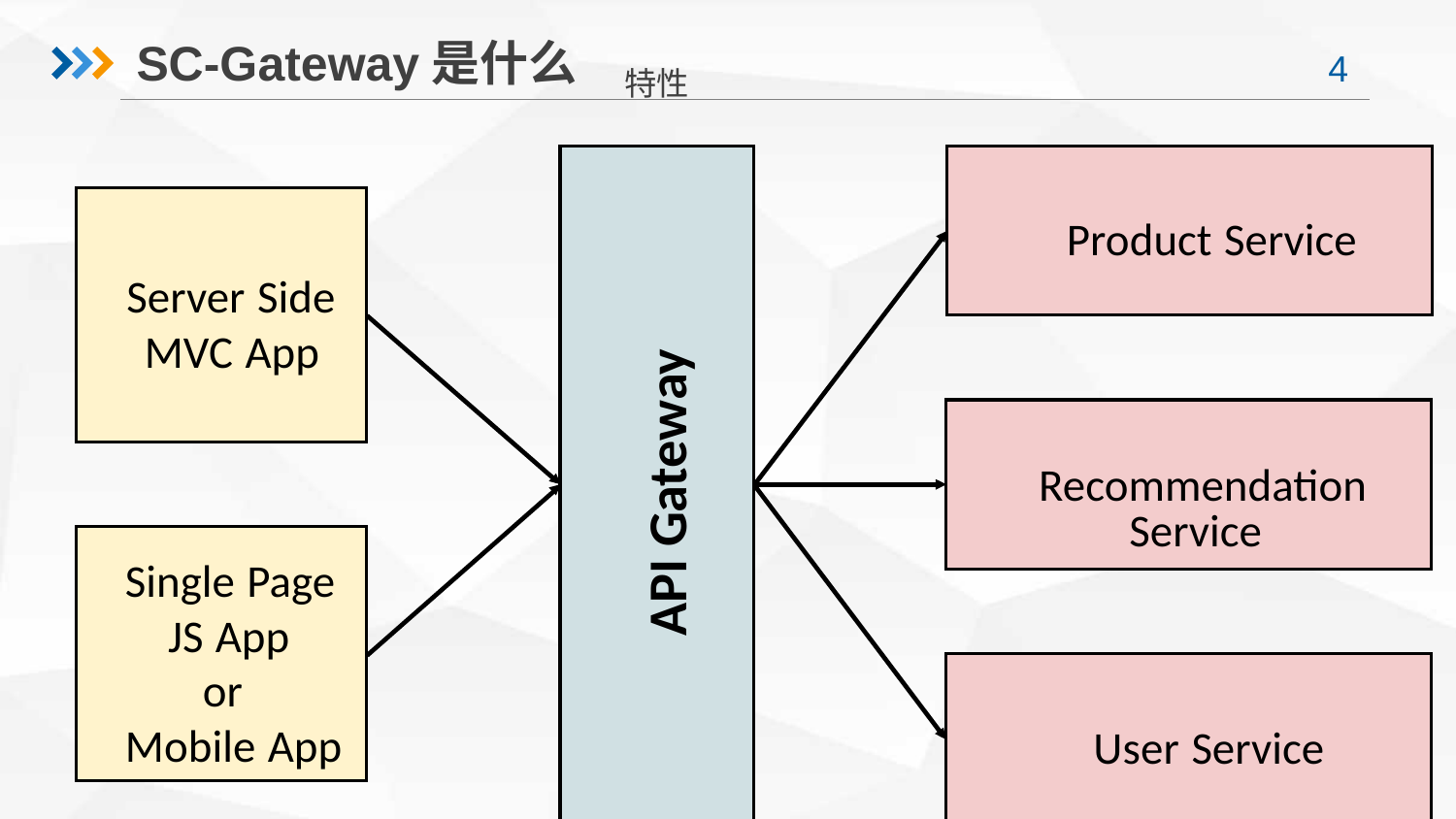

SC-Gateway是什么
特性

Product Service

Server Side

MVC App

API Gateway
Recommendation

Service

Single Page
JS App

or
Mobile App
User Service